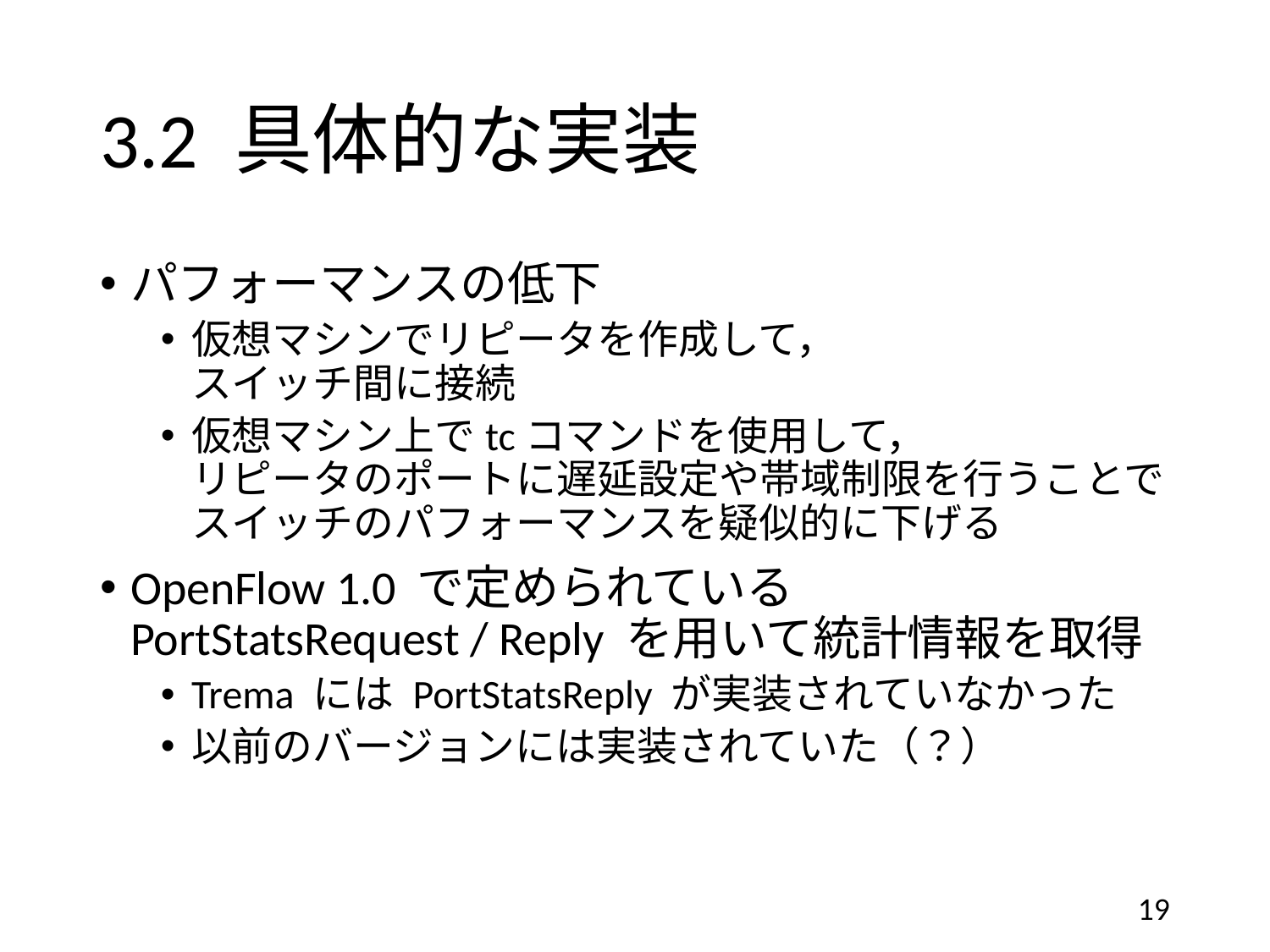

# 3.2 具体的な実装
パフォーマンスの低下
仮想マシンでリピータを作成して，
スイッチ間に接続
仮想マシン上でtcコマンドを使用して，
リピータのポートに遅延設定や帯域制限を行うことで
スイッチのパフォーマンスを疑似的に下げる
OpenFlow 1.0 で定められている
PortStatsRequest / Reply を用いて統計情報を取得
Trema には PortStatsReply が実装されていなかった
以前のバージョンには実装されていた（？）
19